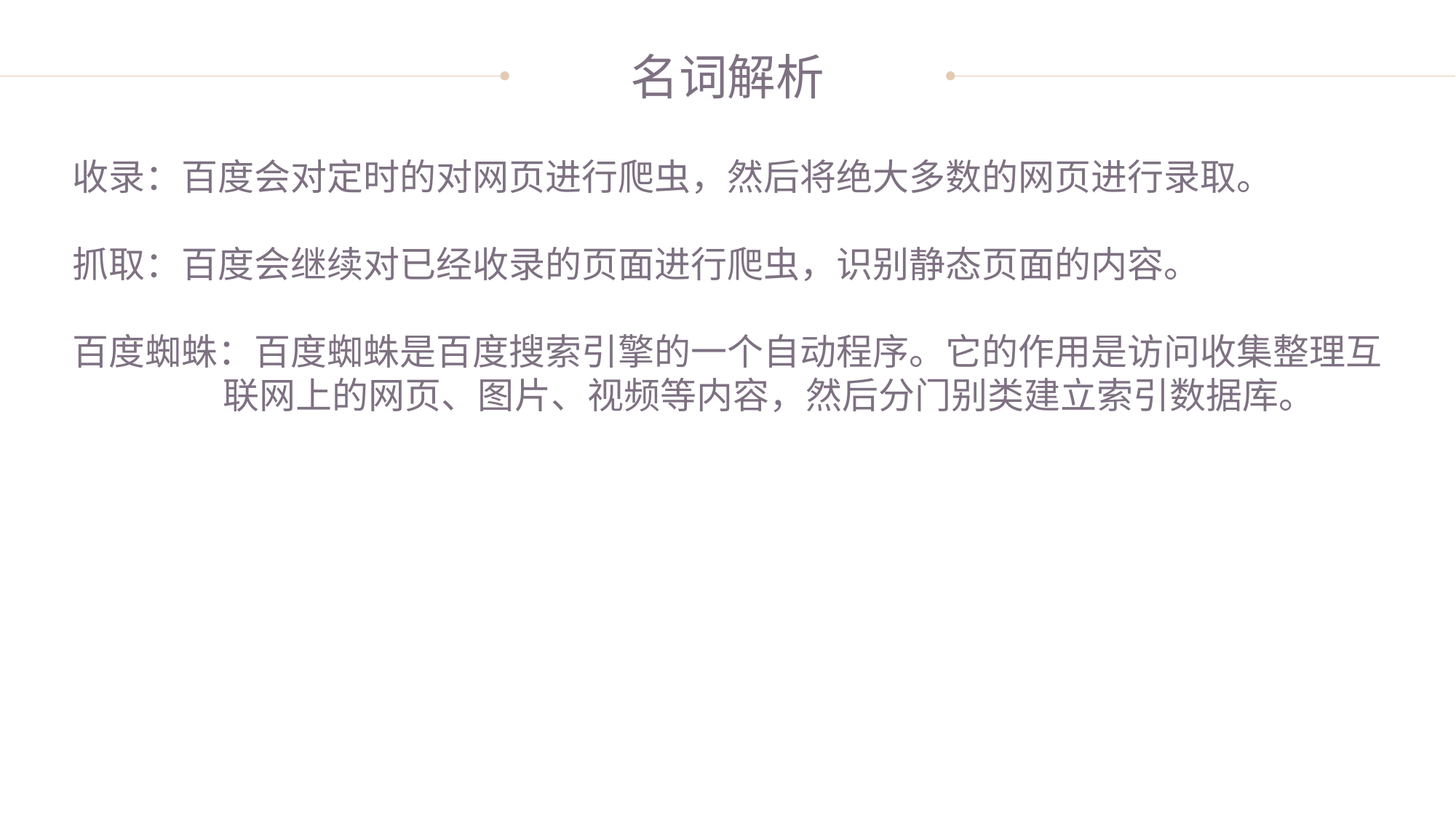

名词解析
收录：百度会对定时的对网页进行爬虫，然后将绝大多数的网页进行录取。

抓取：百度会继续对已经收录的页面进行爬虫，识别静态页面的内容。

百度蜘蛛：百度蜘蛛是百度搜索引擎的一个自动程序。它的作用是访问收集整理互
	    联网上的网页、图片、视频等内容，然后分门别类建立索引数据库。